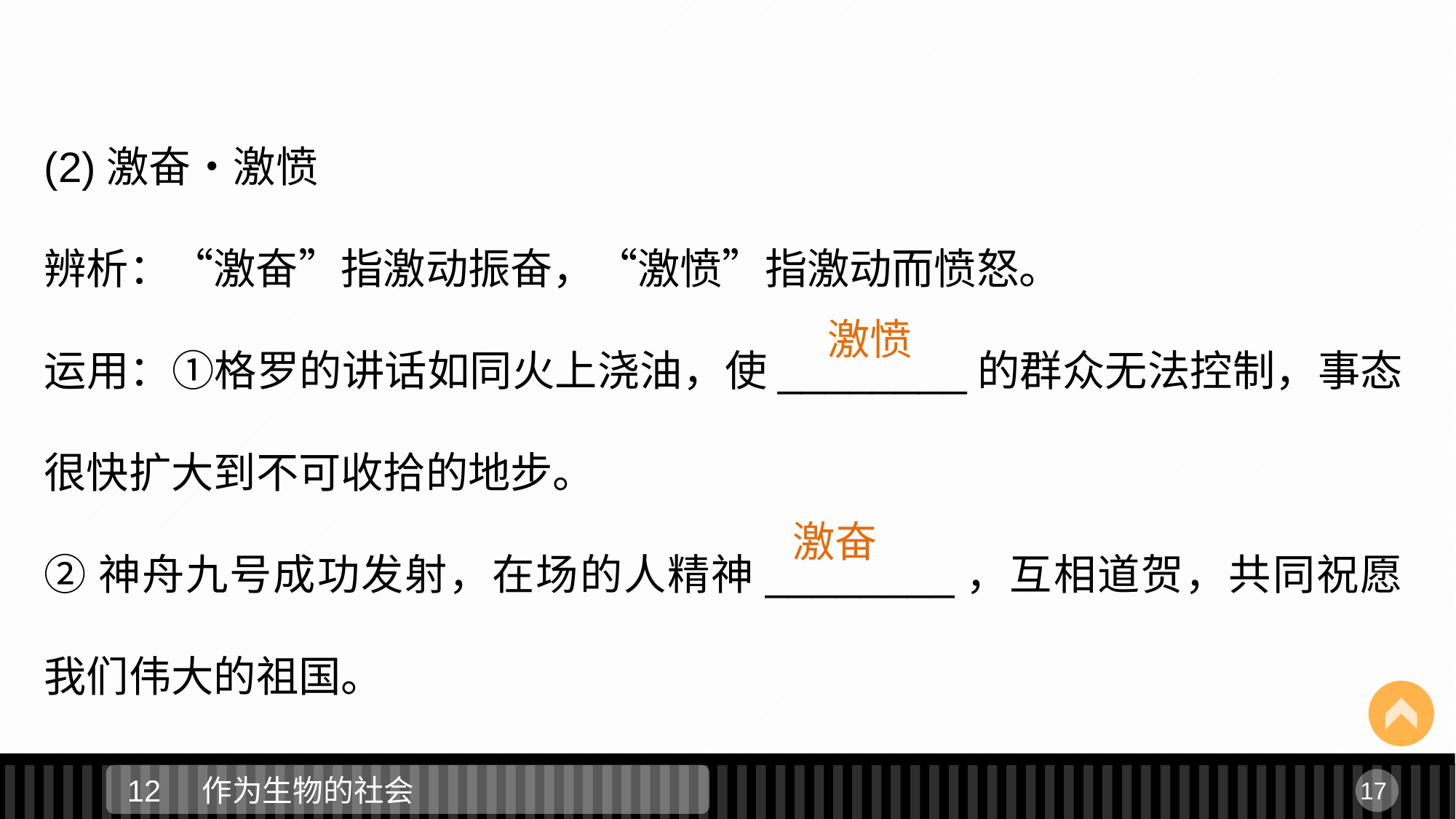

(2)激奋•激愤
辨析：“激奋”指激动振奋，“激愤”指激动而愤怒。
运用：①格罗的讲话如同火上浇油，使________的群众无法控制，事态很快扩大到不可收拾的地步。
②神舟九号成功发射，在场的人精神________，互相道贺，共同祝愿我们伟大的祖国。
激愤
激奋